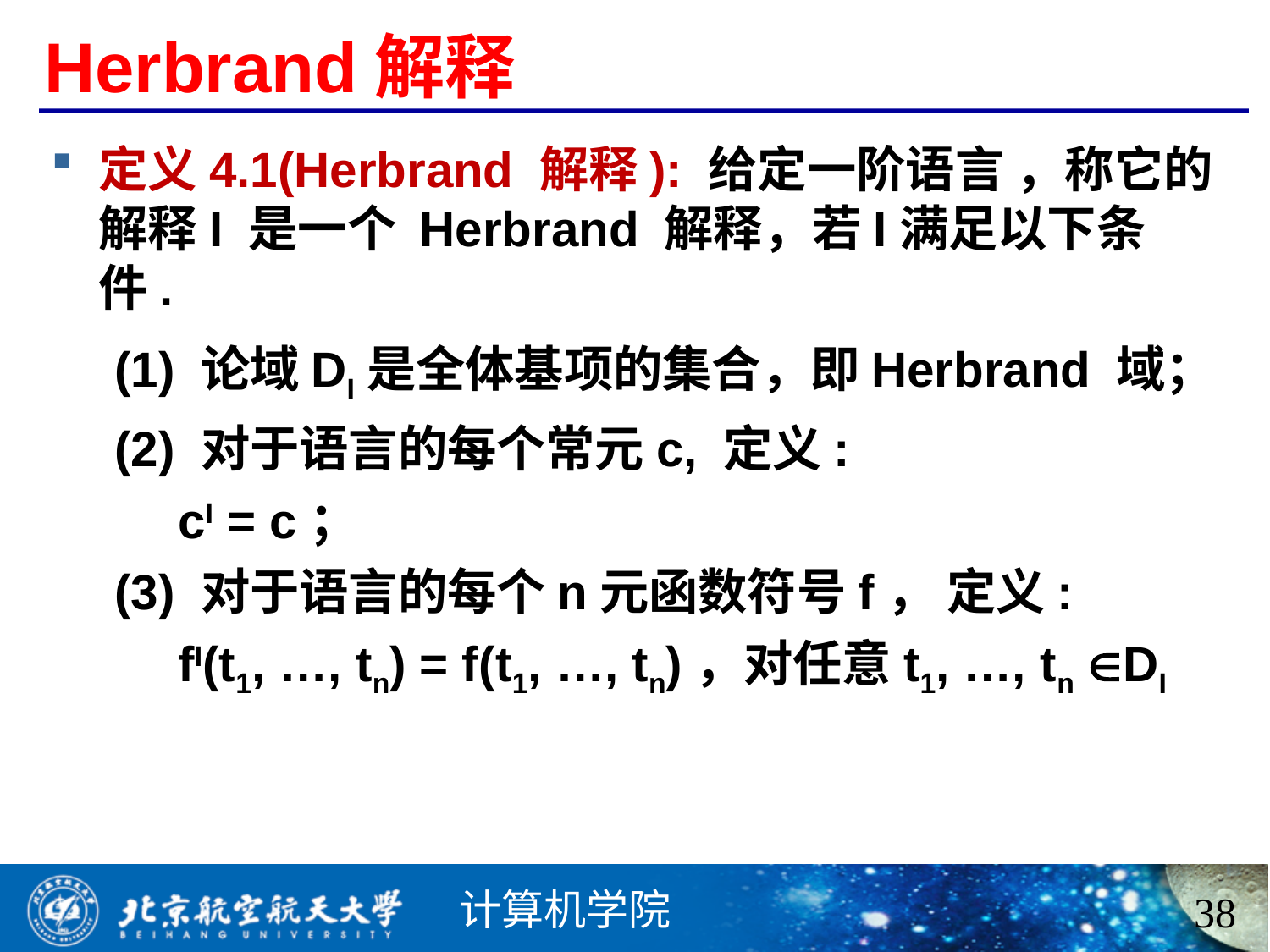

# Herbrand解释
定义4.1(Herbrand 解释): 给定一阶语言 ，称它的解释I 是一个 Herbrand 解释，若I满足以下条件.
(1) 论域DI是全体基项的集合，即Herbrand 域；
(2) 对于语言的每个常元c, 定义:
cI = c；
(3) 对于语言的每个n元函数符号f， 定义:
fI(t1, …, tn) = f(t1, …, tn)，对任意t1, …, tn ∈DI